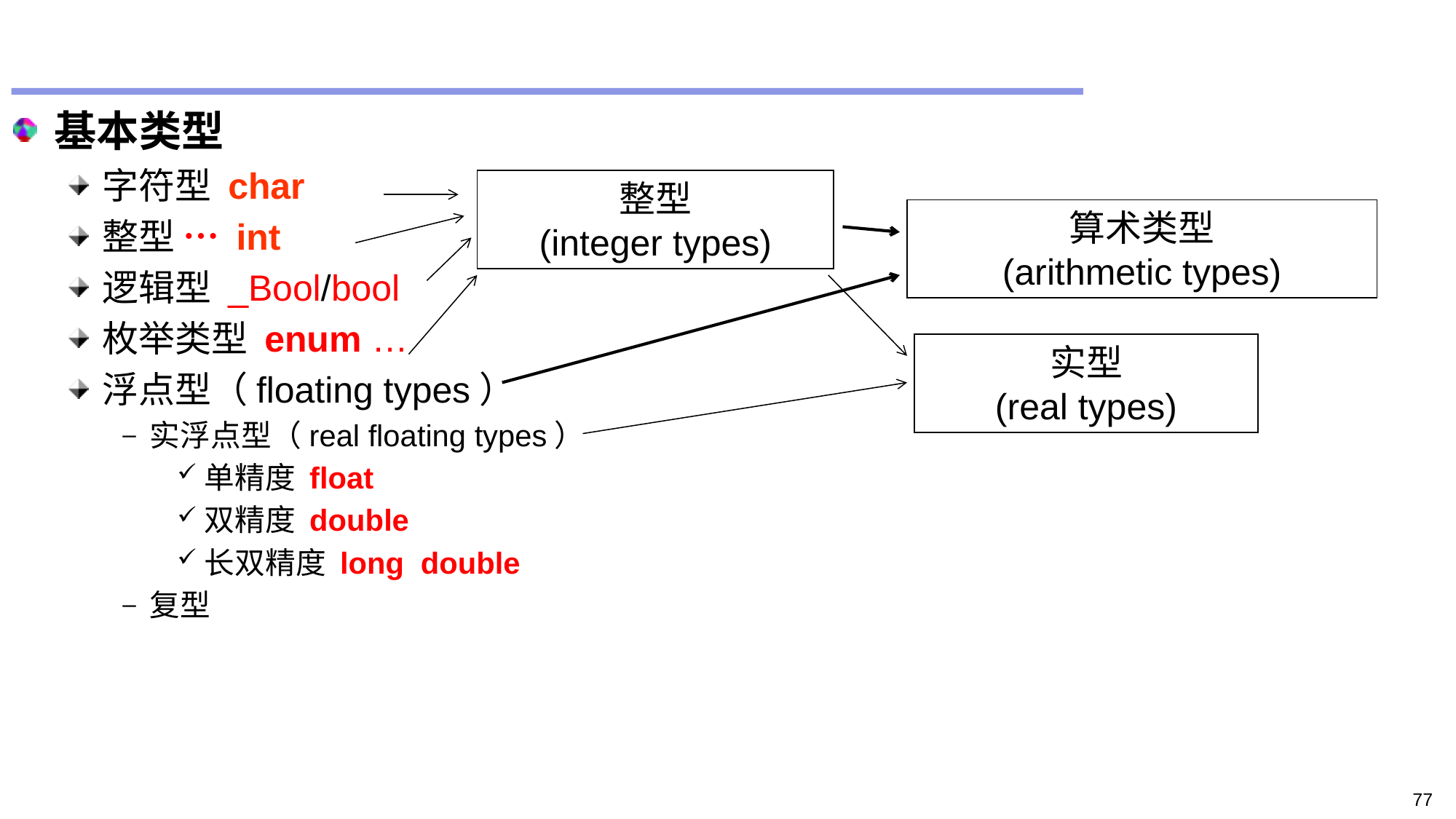

基本类型
字符型 char
整型 … int
逻辑型 _Bool/bool
枚举类型 enum …
浮点型（floating types）
实浮点型（real floating types）
单精度 float
双精度 double
长双精度 long  double
复型

整型
(integer types)
算术类型
(arithmetic types)
实型
(real types)
77